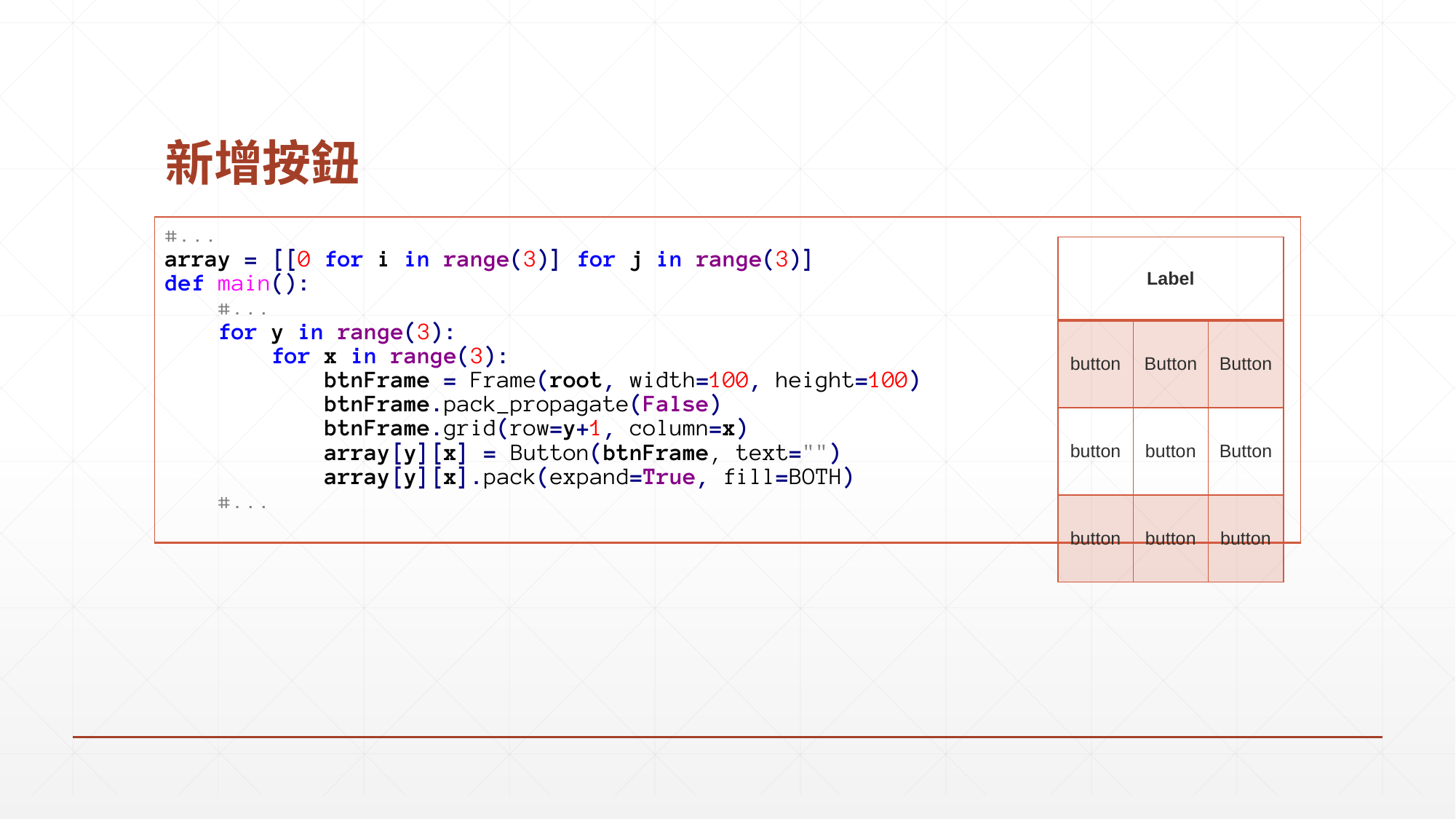

# 新增按鈕
| #... array = [[0 for i in range(3)] for j in range(3)] def main(): #... for y in range(3): for x in range(3): btnFrame = Frame(root, width=100, height=100) btnFrame.pack\_propagate(False) btnFrame.grid(row=y+1, column=x) array[y][x] = Button(btnFrame, text="") array[y][x].pack(expand=True, fill=BOTH) #... |
| --- |
| Label |  |  |
| --- | --- | --- |
| button | Button | Button |
| button | button | Button |
| button | button | button |